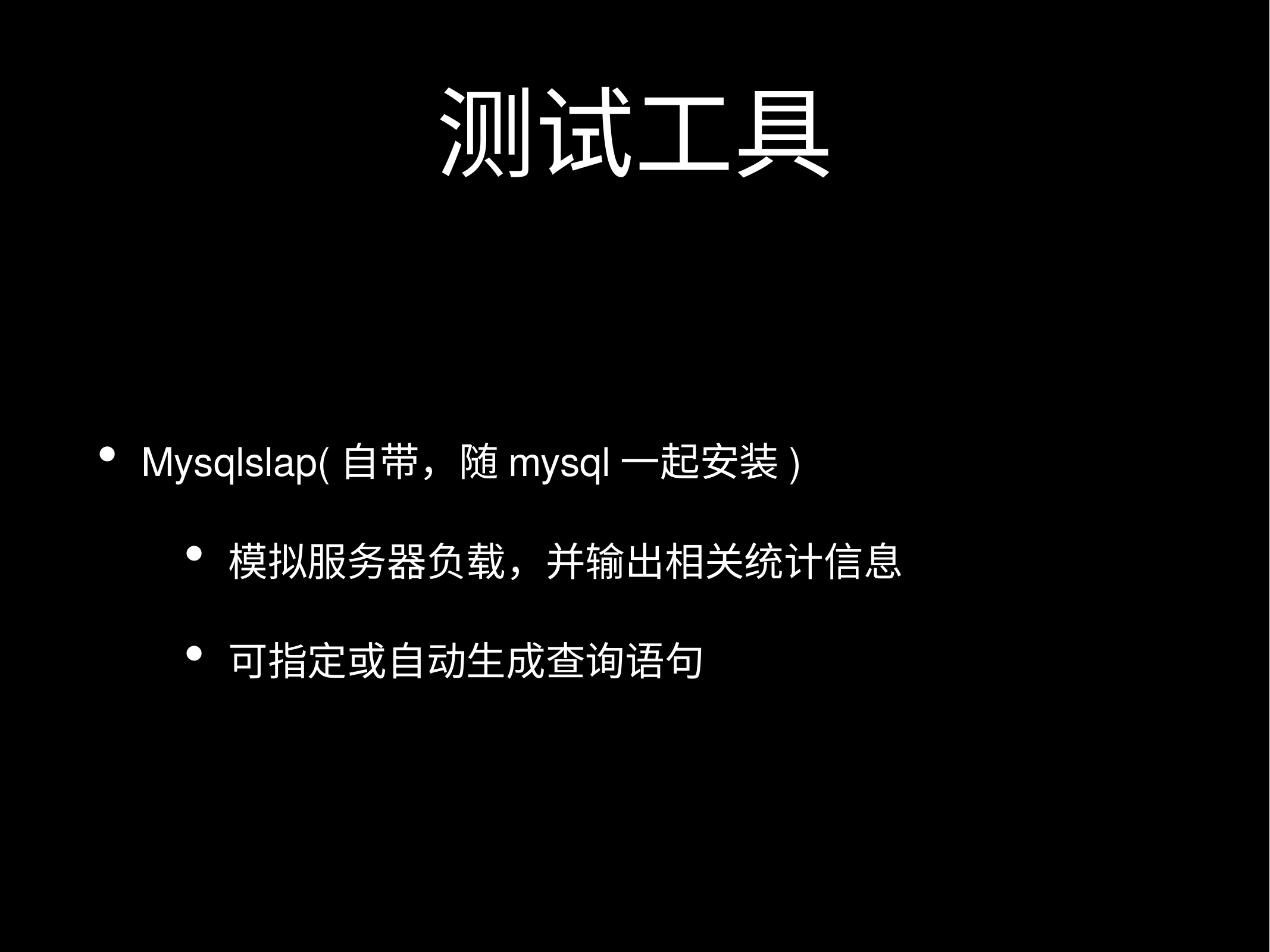

# 测试工具
Mysqlslap(自带，随mysql一起安装)
模拟服务器负载，并输出相关统计信息
可指定或自动生成查询语句